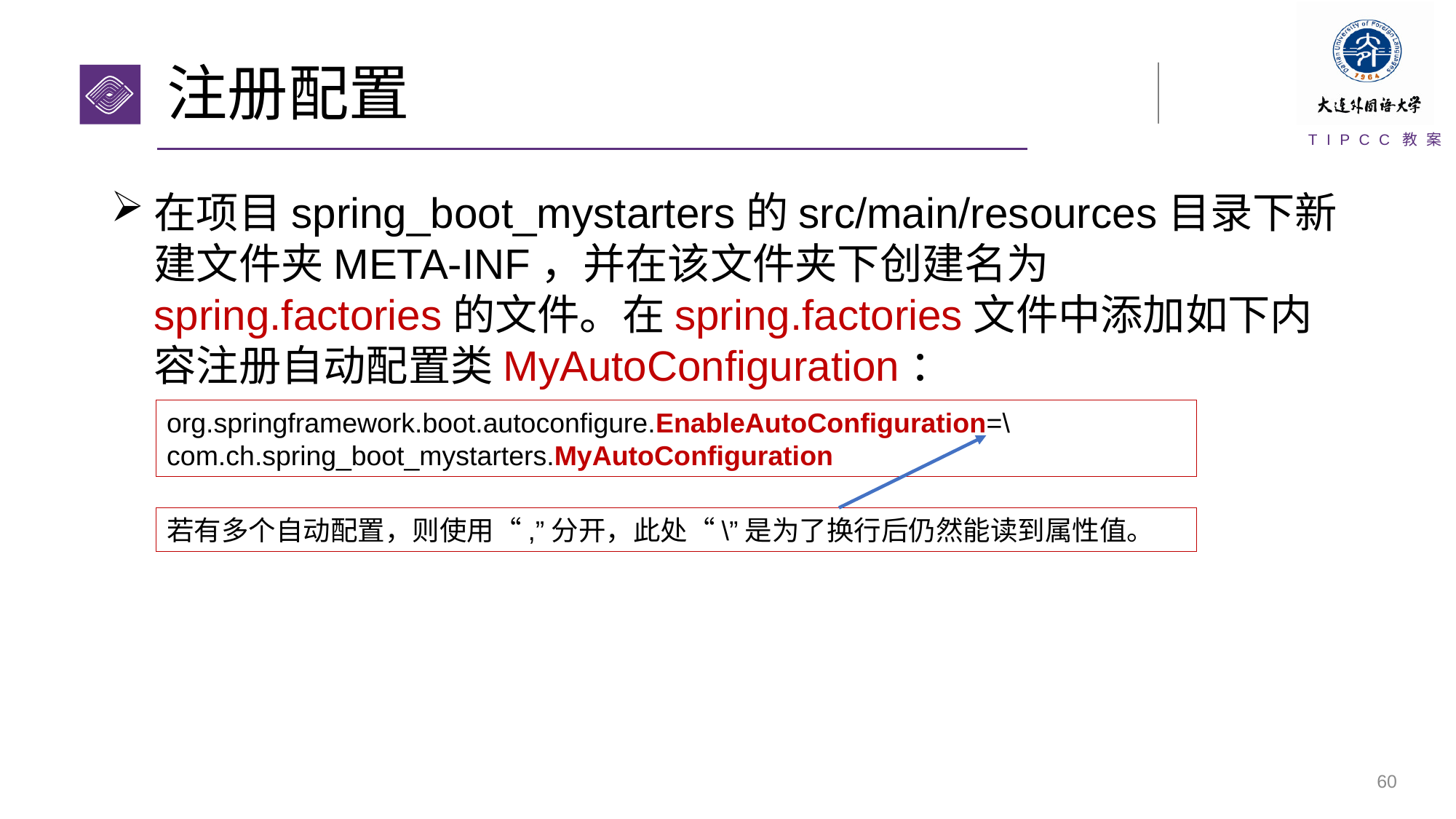

# 注册配置
在项目spring_boot_mystarters的src/main/resources目录下新建文件夹META-INF，并在该文件夹下创建名为spring.factories的文件。在spring.factories文件中添加如下内容注册自动配置类MyAutoConfiguration：
org.springframework.boot.autoconfigure.EnableAutoConfiguration=\
com.ch.spring_boot_mystarters.MyAutoConfiguration
若有多个自动配置，则使用“,”分开，此处“\”是为了换行后仍然能读到属性值。
60